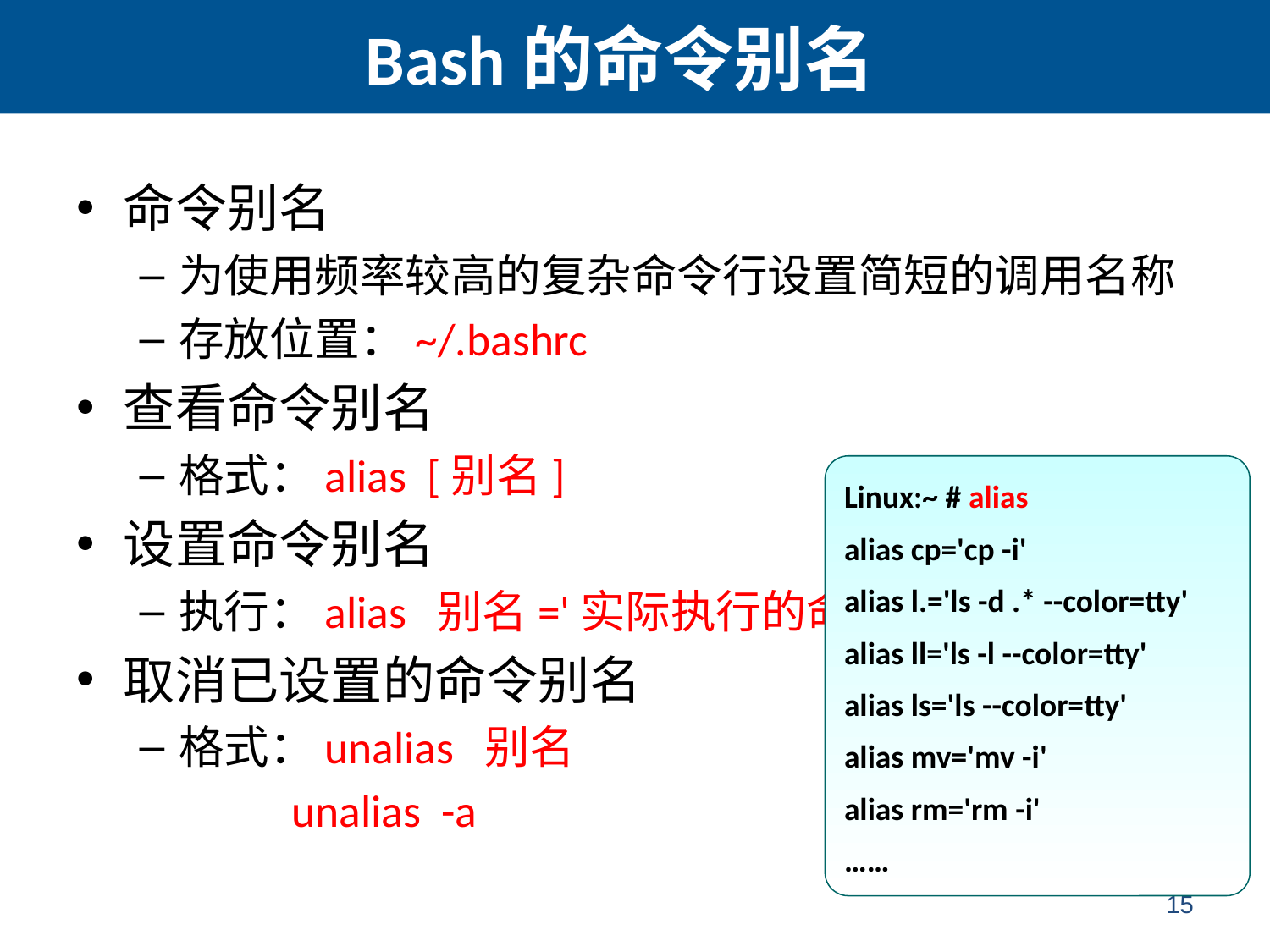

# Bash的命令别名
命令别名
为使用频率较高的复杂命令行设置简短的调用名称
存放位置：~/.bashrc
查看命令别名
格式：alias  [别名]
设置命令别名
执行：alias  别名='实际执行的命令'
取消已设置的命令别名
格式：unalias  别名
               unalias  -a
Linux:~ # alias
alias cp='cp -i'
alias l.='ls -d .* --color=tty'
alias ll='ls -l --color=tty'
alias ls='ls --color=tty'
alias mv='mv -i'
alias rm='rm -i'
……
15